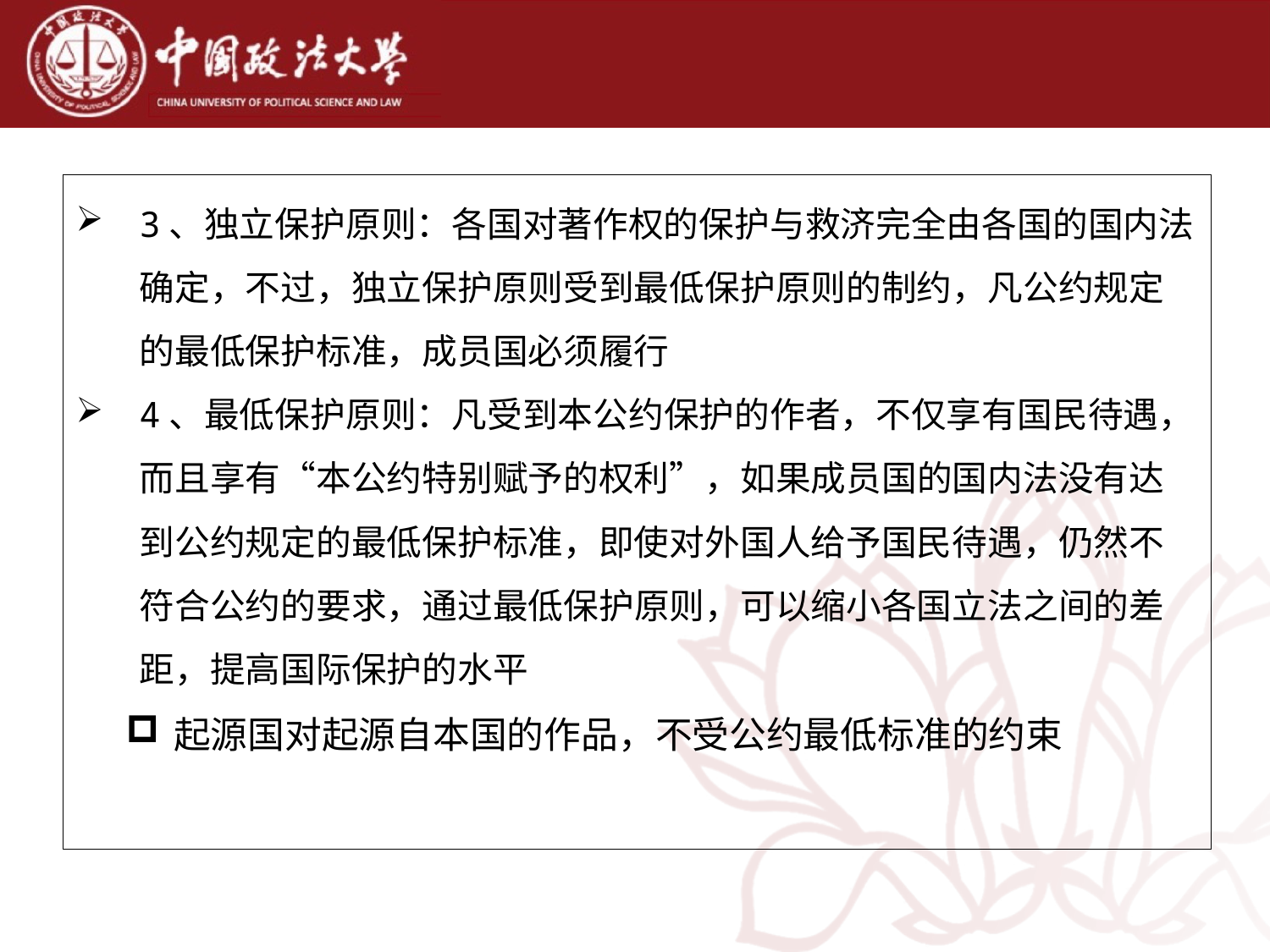

3、独立保护原则：各国对著作权的保护与救济完全由各国的国内法确定，不过，独立保护原则受到最低保护原则的制约，凡公约规定的最低保护标准，成员国必须履行
4、最低保护原则：凡受到本公约保护的作者，不仅享有国民待遇，而且享有“本公约特别赋予的权利”，如果成员国的国内法没有达到公约规定的最低保护标准，即使对外国人给予国民待遇，仍然不符合公约的要求，通过最低保护原则，可以缩小各国立法之间的差距，提高国际保护的水平
起源国对起源自本国的作品，不受公约最低标准的约束